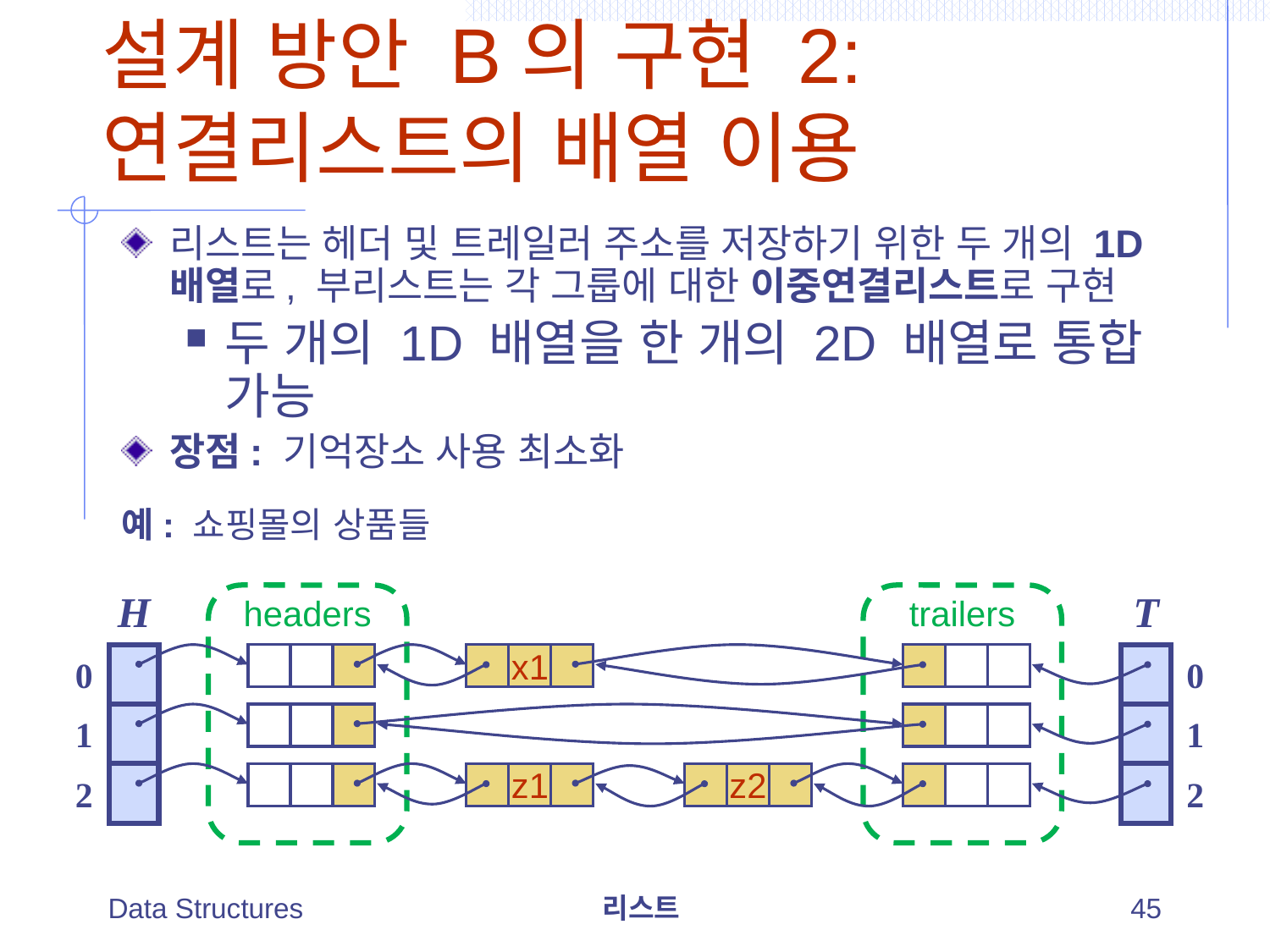

# 설계 방안 B의 구현 2: 연결리스트의 배열 이용
리스트는 헤더 및 트레일러 주소를 저장하기 위한 두 개의 1D 배열로, 부리스트는 각 그룹에 대한 이중연결리스트로 구현
두 개의 1D 배열을 한 개의 2D 배열로 통합 가능
장점: 기억장소 사용 최소화
예: 쇼핑몰의 상품들
H
T

headers

trailers
0

x1

0

1

1

2

z1

z2

2

Data Structures
리스트
45